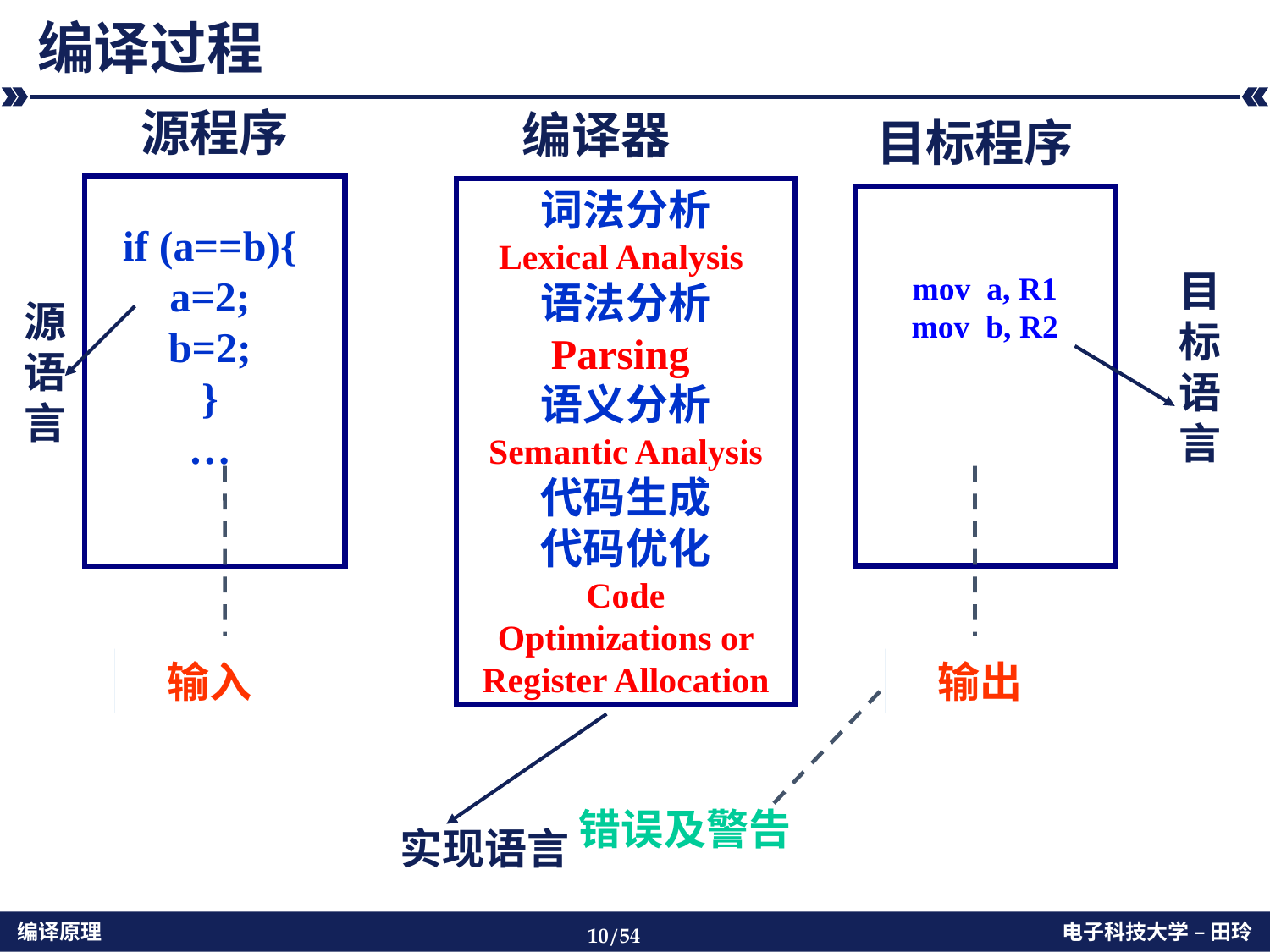

# 编译过程
源程序
编译器
目标程序

if (a==b){
a=2;
b=2;
}
…

词法分析
Lexical Analysis
语法分析
Parsing
语义分析
Semantic Analysis
代码生成
代码优化
Code Optimizations or Register Allocation
mov  a, R1
mov  b, R2
目标语言
源语言

输入
输出

错误及警告
实现语言